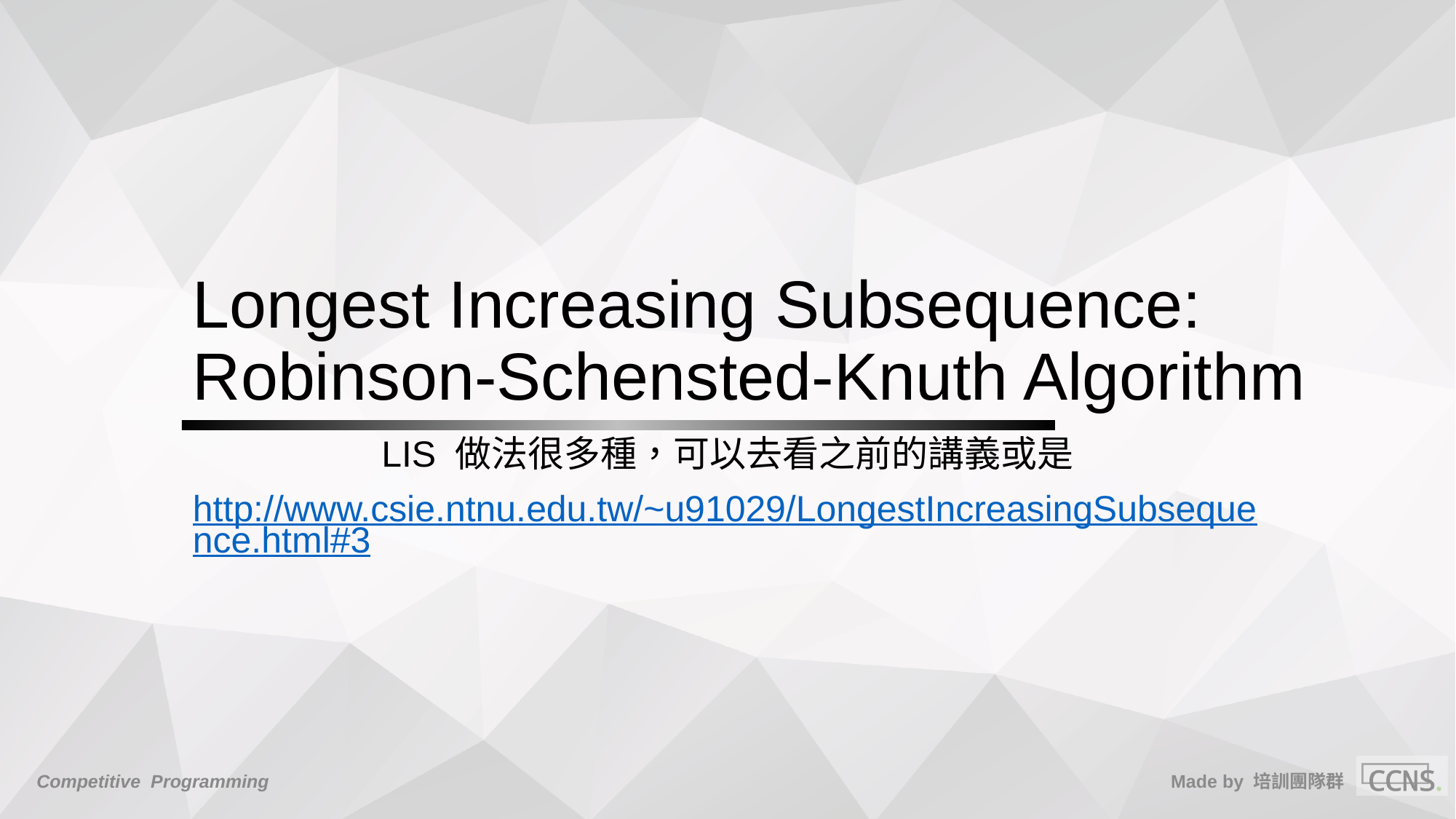

# Longest Increasing Subsequence: Robinson-Schensted-Knuth Algorithm
LIS 做法很多種，可以去看之前的講義或是
http://www.csie.ntnu.edu.tw/~u91029/LongestIncreasingSubsequence.html#3